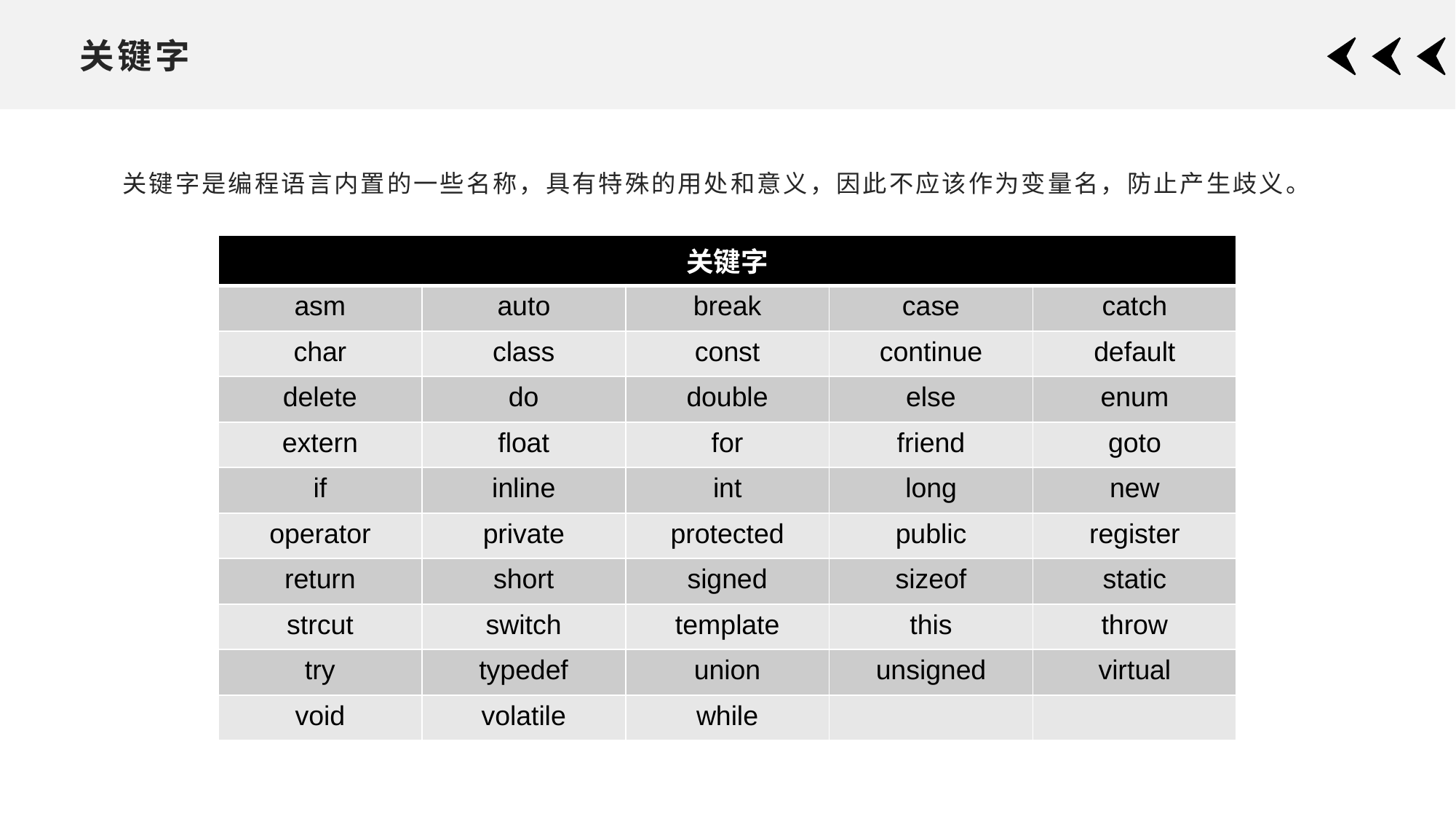

# 关键字
关键字是编程语言内置的一些名称，具有特殊的用处和意义，因此不应该作为变量名，防止产生歧义。
| 关键字 |  |  |  |  |
| --- | --- | --- | --- | --- |
| asm | auto | break | case | catch |
| char | class | const | continue | default |
| delete | do | double | else | enum |
| extern | float | for | friend | goto |
| if | inline | int | long | new |
| operator | private | protected | public | register |
| return | short | signed | sizeof | static |
| strcut | switch | template | this | throw |
| try | typedef | union | unsigned | virtual |
| void | volatile | while |  |  |